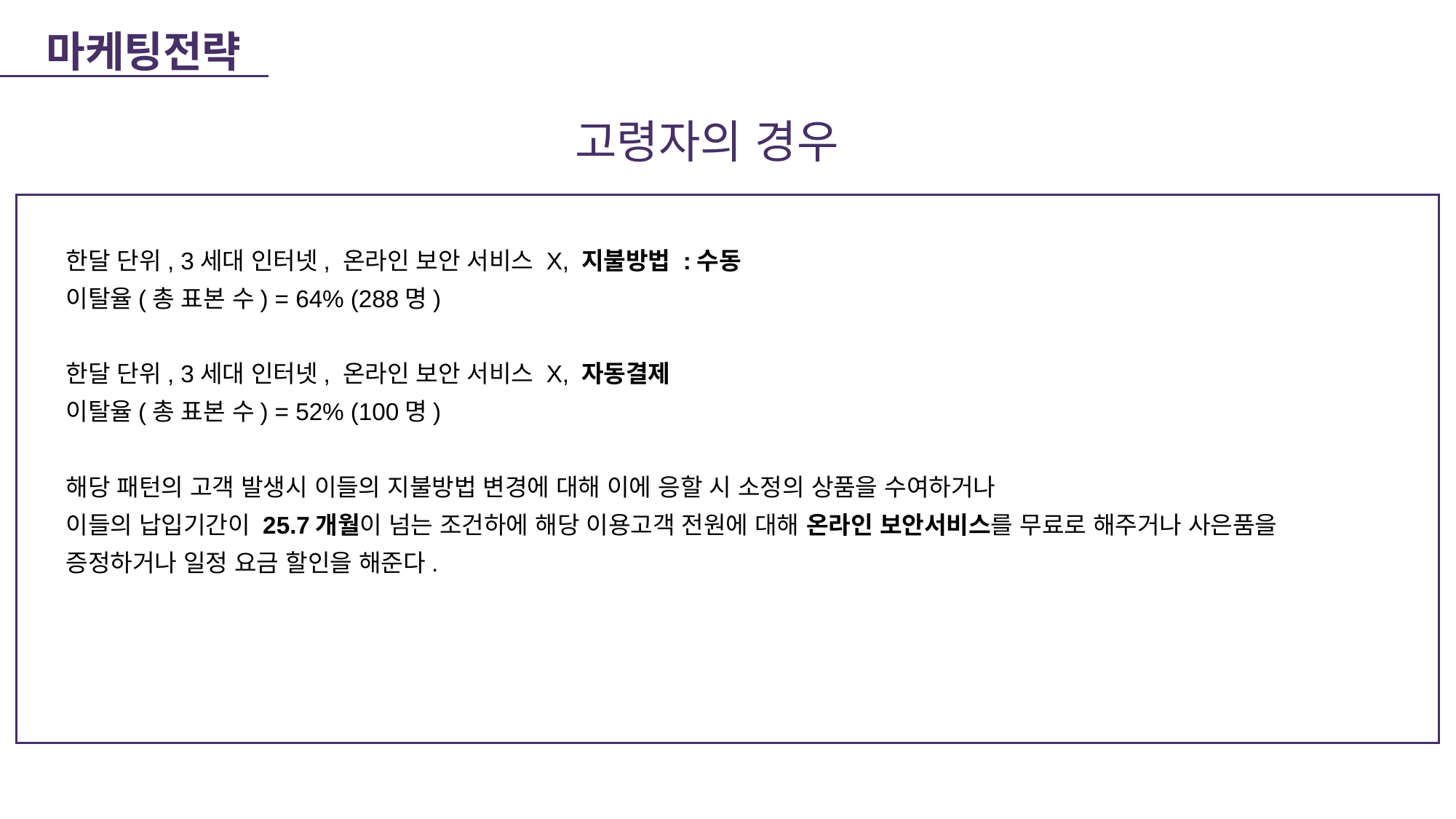

마케팅전략
고령자의 경우

한달 단위, 3세대 인터넷, 온라인 보안 서비스 X, 지불방법 :수동
이탈율(총 표본 수) = 64% (288명)

한달 단위, 3세대 인터넷, 온라인 보안 서비스 X, 자동결제
이탈율(총 표본 수) = 52% (100명)

해당 패턴의 고객 발생시 이들의 지불방법 변경에 대해 이에 응할 시 소정의 상품을 수여하거나
이들의 납입기간이 25.7개월이 넘는 조건하에 해당 이용고객 전원에 대해 온라인 보안서비스를 무료로 해주거나 사은품을 증정하거나 일정 요금 할인을 해준다.